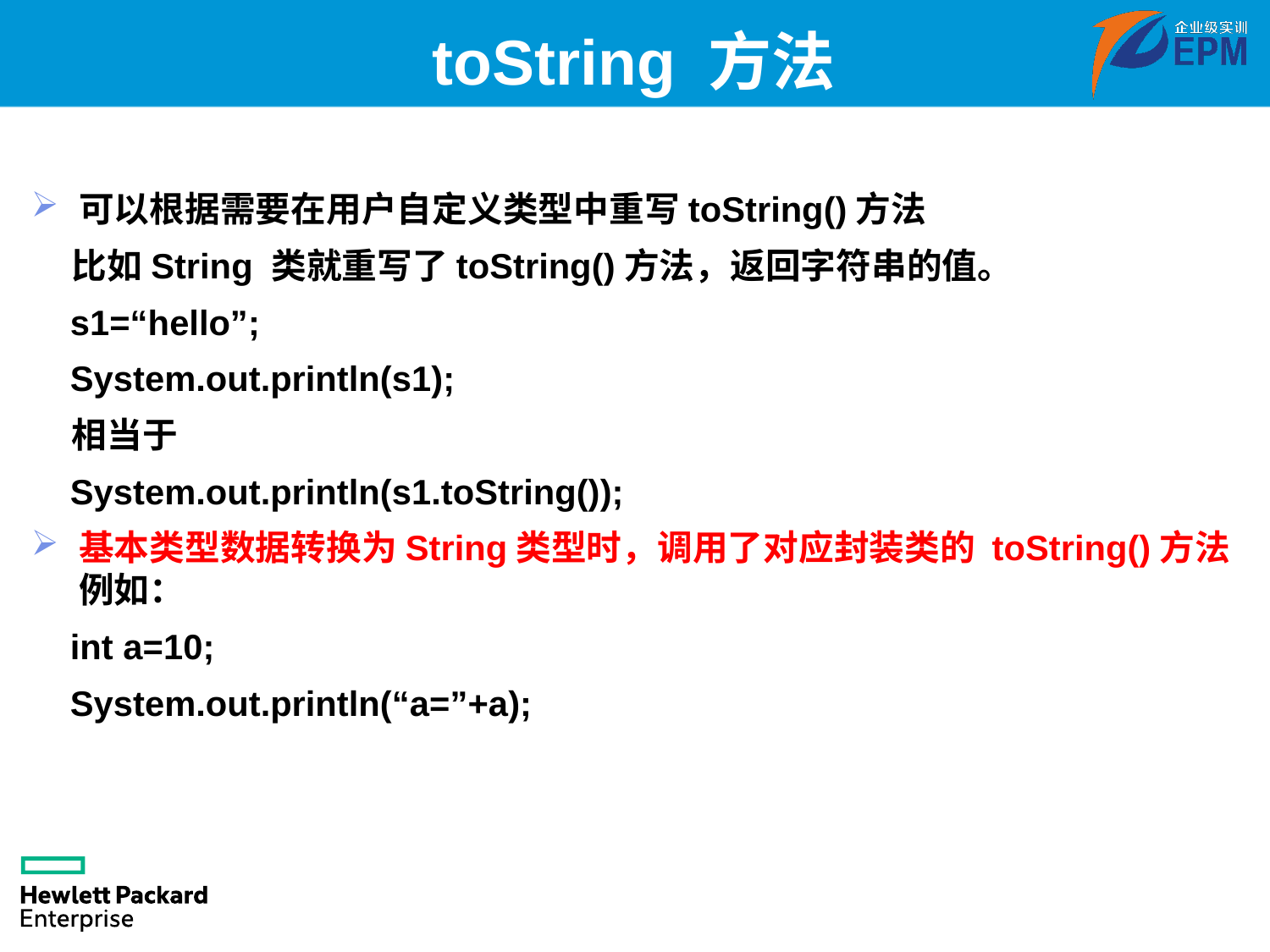

# toString 方法
可以根据需要在用户自定义类型中重写toString()方法
    比如String 类就重写了toString()方法，返回字符串的值。
    s1=“hello”;
    System.out.println(s1);
    相当于
    System.out.println(s1.toString());
基本类型数据转换为String类型时，调用了对应封装类的 toString()方法例如：
    int a=10;
    System.out.println(“a=”+a);